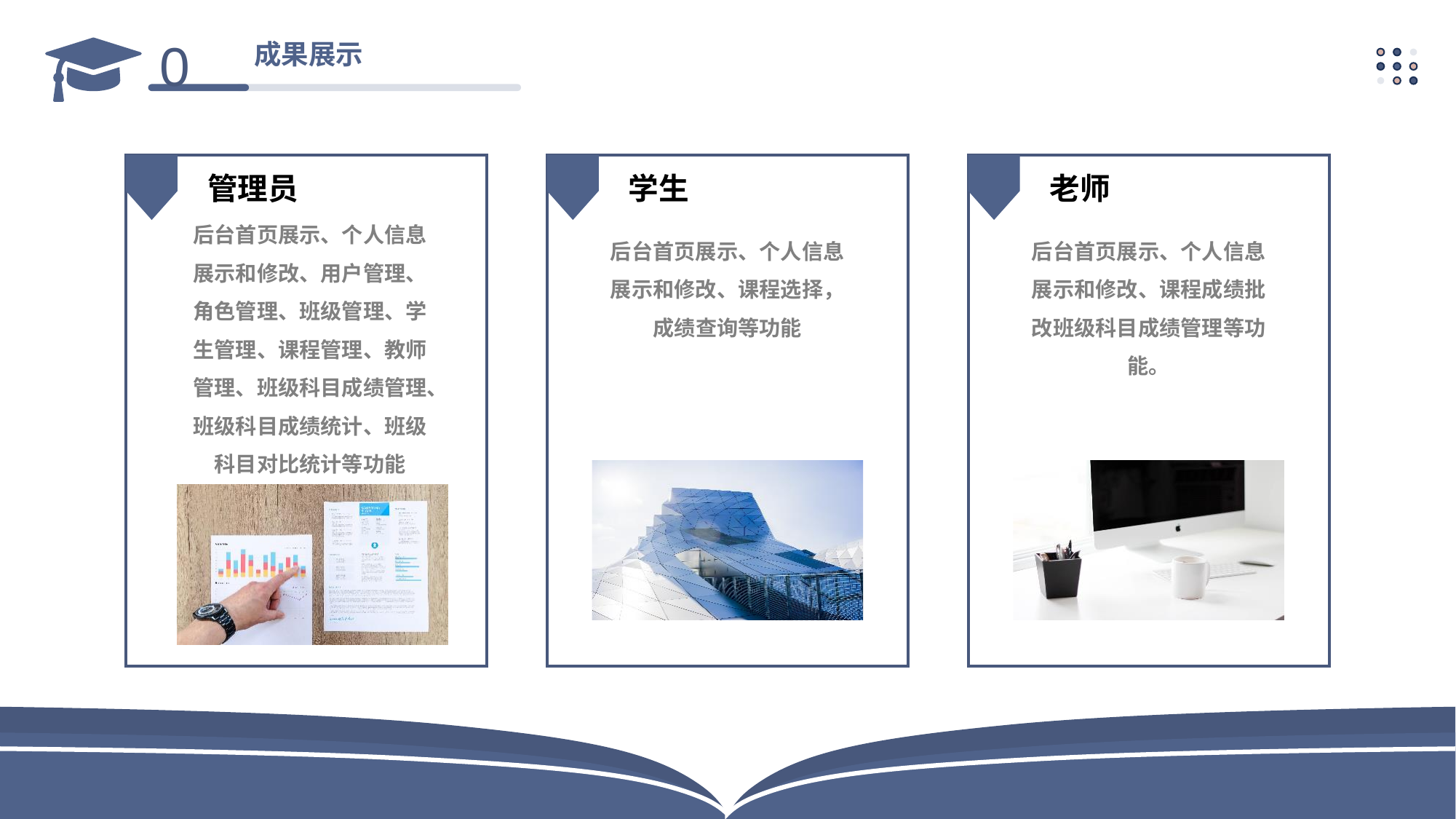

0
成果展示
管理员

学生

老师

后台首页展示、个人信息展示和修改、用户管理、角色管理、班级管理、学生管理、课程管理、教师管理、班级科目成绩管理、班级科目成绩统计、班级科目对比统计等功能
后台首页展示、个人信息展示和修改、课程选择，成绩查询等功能
后台首页展示、个人信息展示和修改、课程成绩批改班级科目成绩管理等功能。